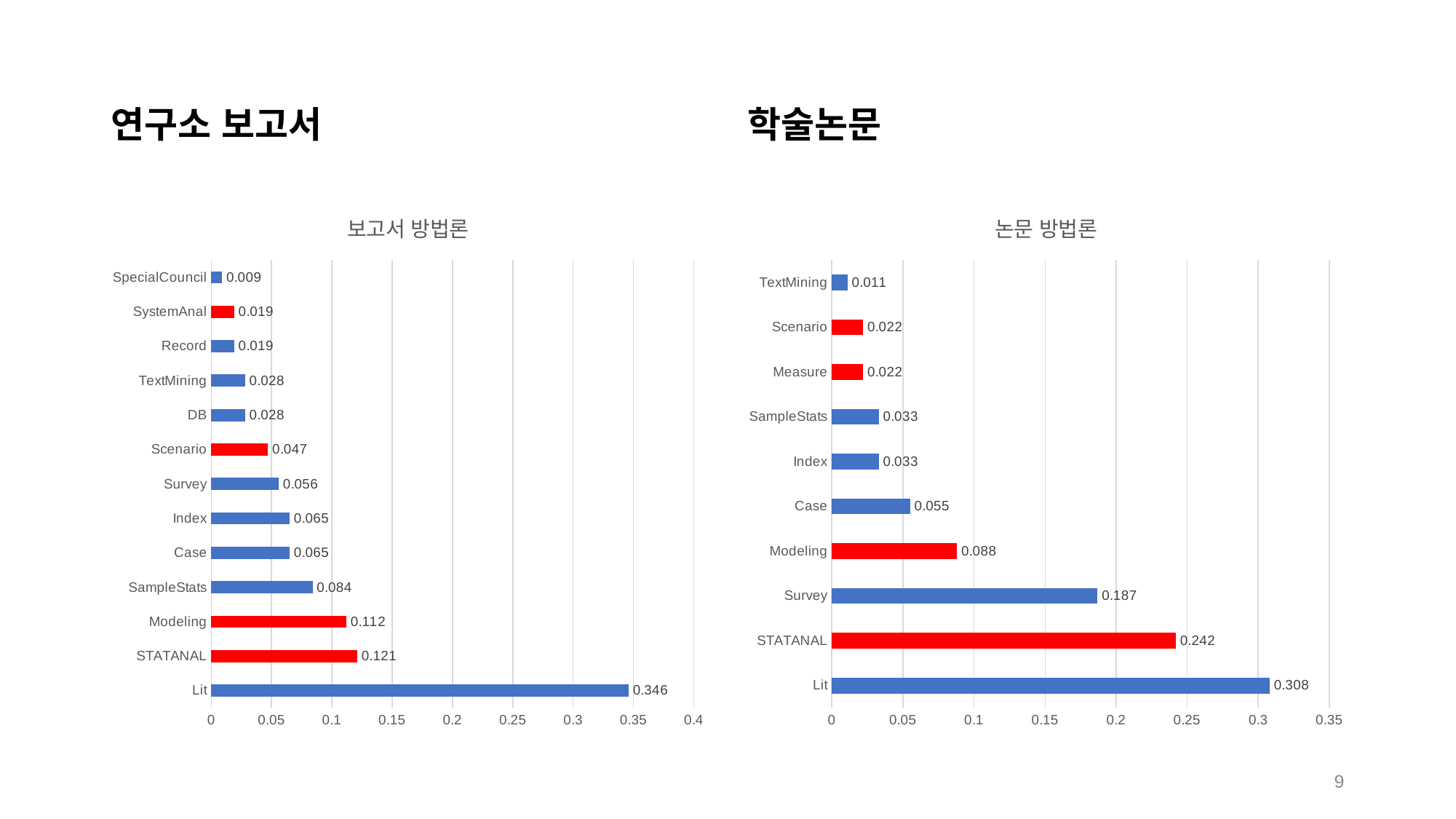

연구소 보고서
학술논문

### Chart: 보고서 방법론

| Category | R.M |
|---|---|
| Lit | 0.346 |
| STATANAL | 0.121 |
| Modeling | 0.112 |
| SampleStats | 0.084 |
| Case | 0.065 |
| Index | 0.065 |
| Survey | 0.056 |
| Scenario | 0.047 |
| DB | 0.028 |
| TextMining | 0.028 |
| Record | 0.019 |
| SystemAnal | 0.019 |
| SpecialCouncil | 0.009 |

### Chart: 논문 방법론

| Category | R.M |
|---|---|
| Lit | 0.308 |
| STATANAL | 0.242 |
| Survey | 0.187 |
| Modeling | 0.088 |
| Case | 0.055 |
| Index | 0.033 |
| SampleStats | 0.033 |
| Measure | 0.022 |
| Scenario | 0.022 |
| TextMining | 0.011 |
9